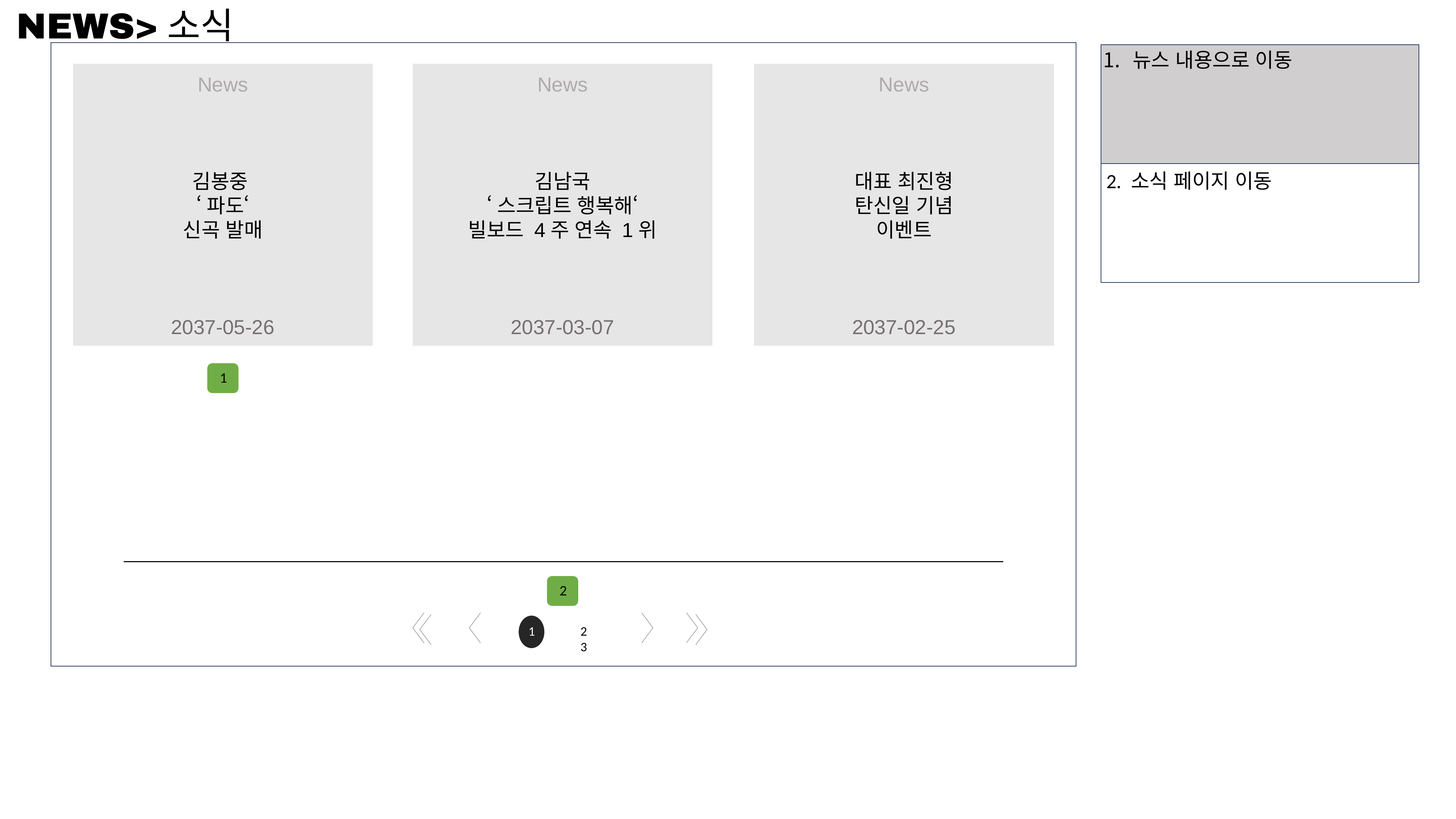

NEWS>소식

News

김남국
‘스크립트 행복해‘
빌보드 4주 연속 1위

2037-03-07

News

대표 최진형
탄신일 기념
이벤트

2037-02-25
News

김봉중
‘파도‘
신곡 발매

2037-05-26

1	2	3
뉴스 내용으로 이동

2. 소식 페이지 이동

1

2